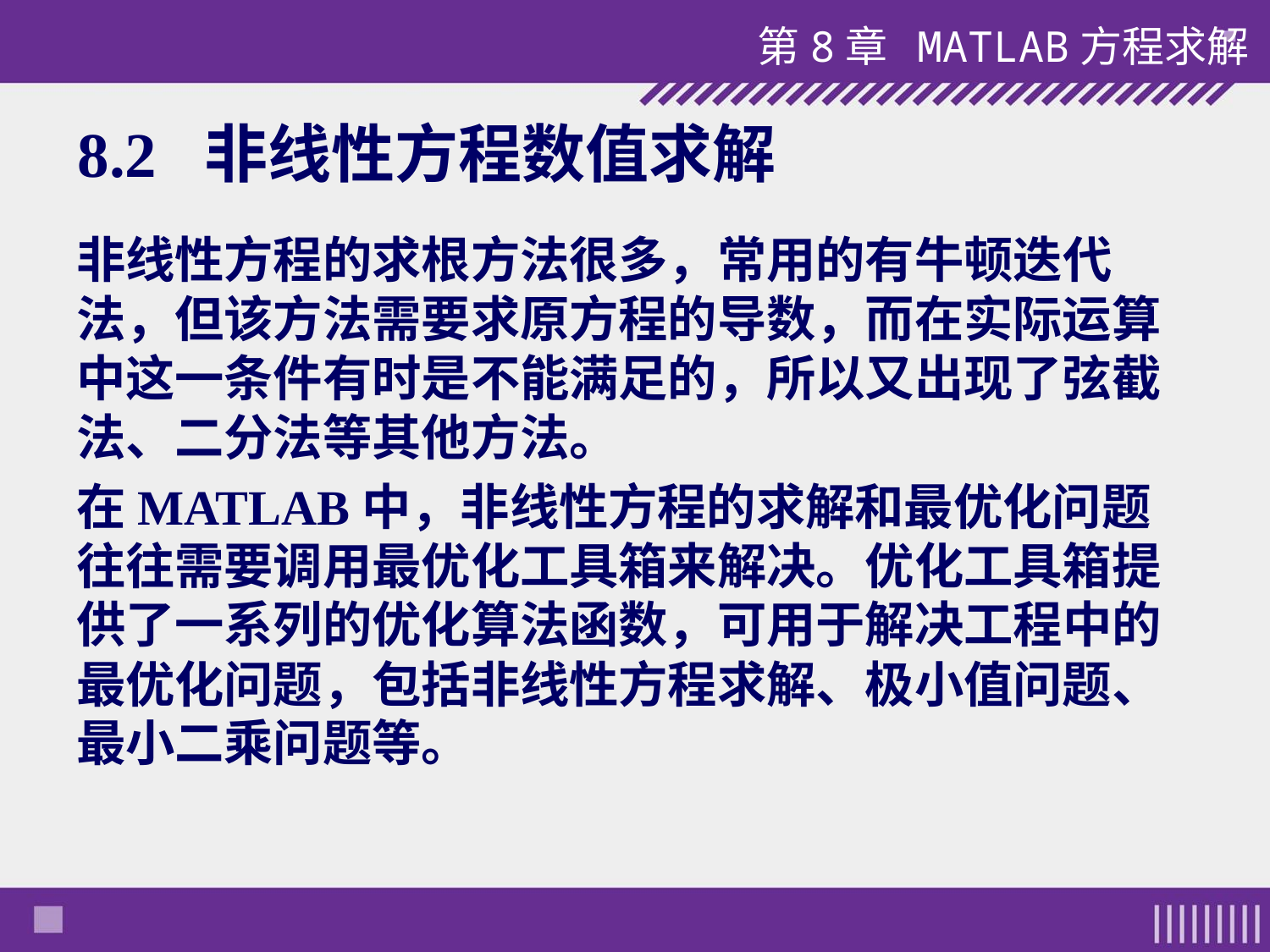

第8章  MATLAB方程求解
# 8.2  非线性方程数值求解
非线性方程的求根方法很多，常用的有牛顿迭代法，但该方法需要求原方程的导数，而在实际运算中这一条件有时是不能满足的，所以又出现了弦截法、二分法等其他方法。
在MATLAB中，非线性方程的求解和最优化问题往往需要调用最优化工具箱来解决。优化工具箱提供了一系列的优化算法函数，可用于解决工程中的最优化问题，包括非线性方程求解、极小值问题、最小二乘问题等。